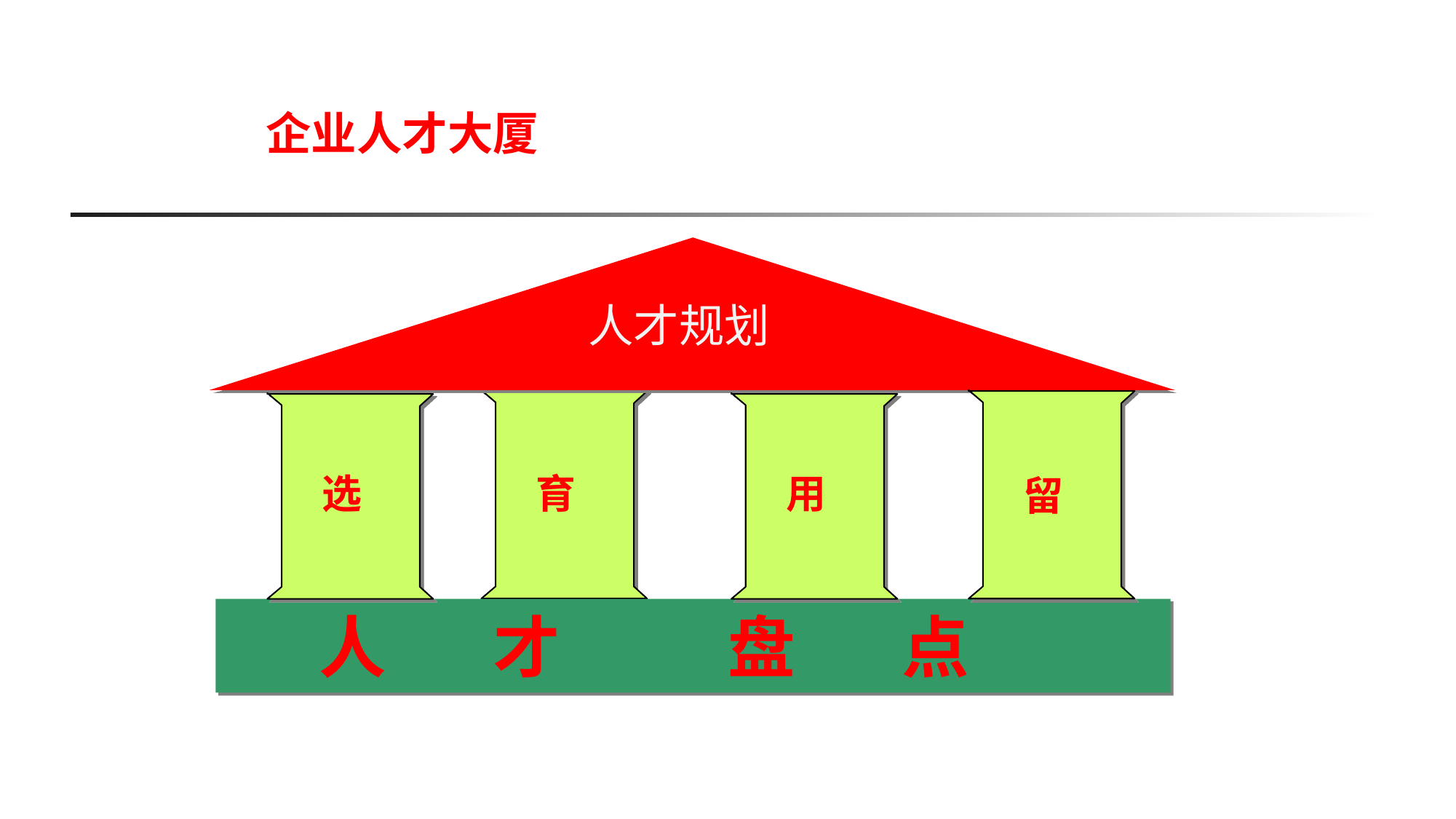

企业人才大厦

 人才规划

  选
  育
  用
  留
     人       才           盘       点
8